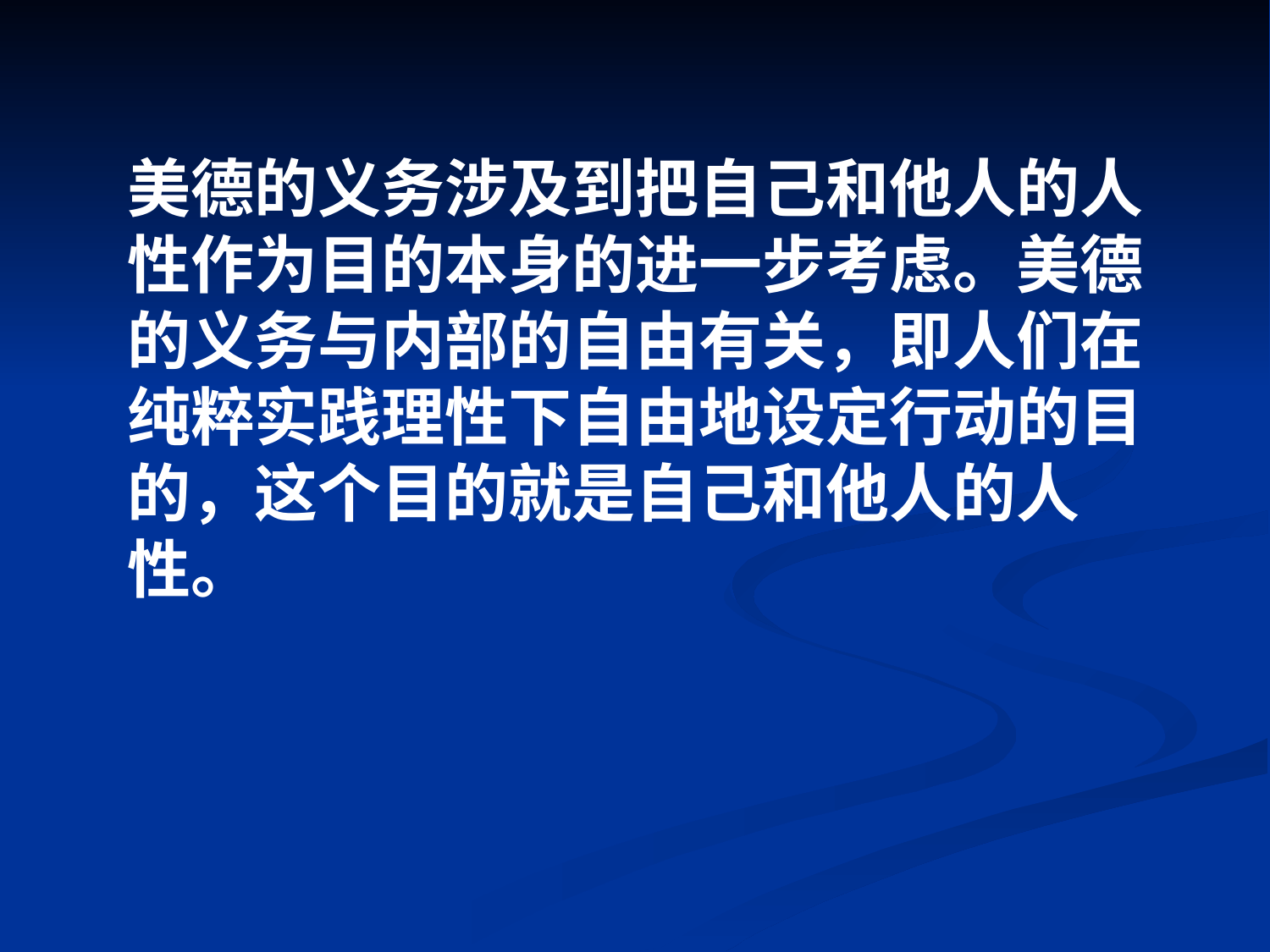

美德的义务涉及到把自己和他人的人性作为目的本身的进一步考虑。美德的义务与内部的自由有关，即人们在纯粹实践理性下自由地设定行动的目的，这个目的就是自己和他人的人性。